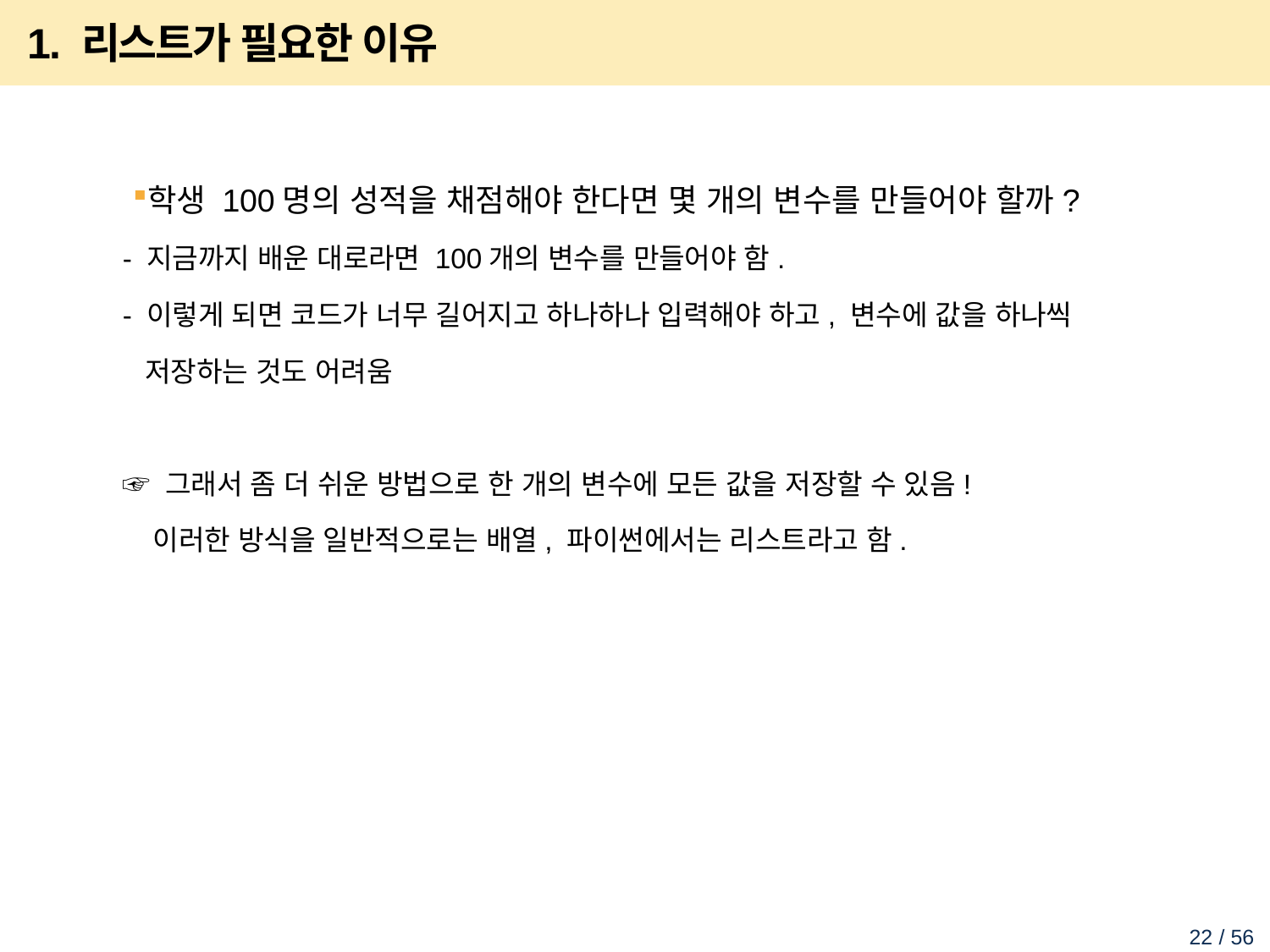

# 1. 리스트가 필요한 이유

학생 100명의 성적을 채점해야 한다면 몇 개의 변수를 만들어야 할까?
  - 지금까지 배운 대로라면 100개의 변수를 만들어야 함.
  - 이렇게 되면 코드가 너무 길어지고 하나하나 입력해야 하고, 변수에 값을 하나씩
    저장하는 것도 어려움

  ☞ 그래서 좀 더 쉬운 방법으로 한 개의 변수에 모든 값을 저장할 수 있음!
     이러한 방식을 일반적으로는 배열, 파이썬에서는 리스트라고 함.